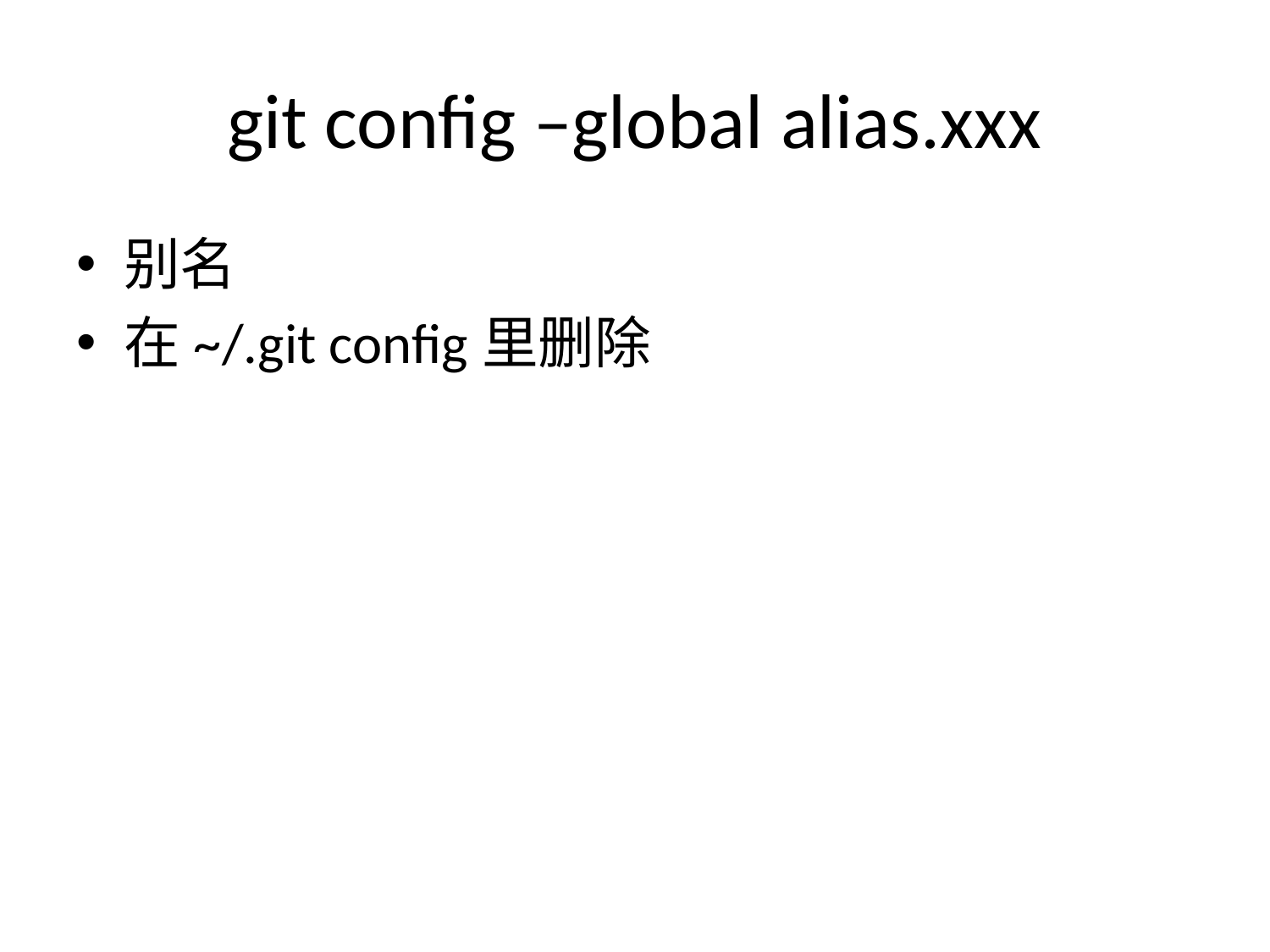

# git config –global alias.xxx
别名
在~/.git config里删除